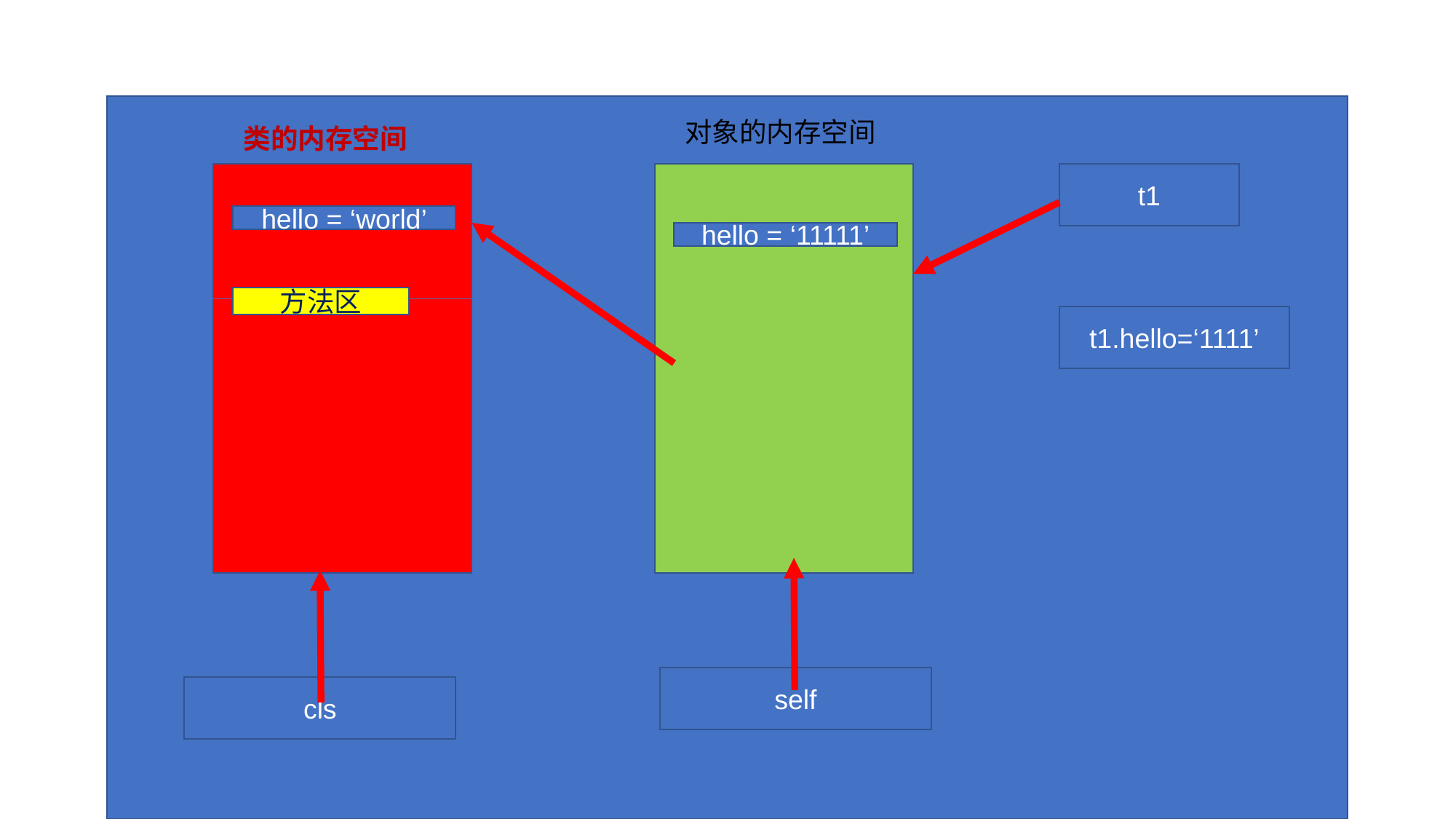

对象的内存空间
类的内存空间

t1
hello = ‘world’
hello = ‘11111’
方法区
t1.hello=‘1111’
self
cls